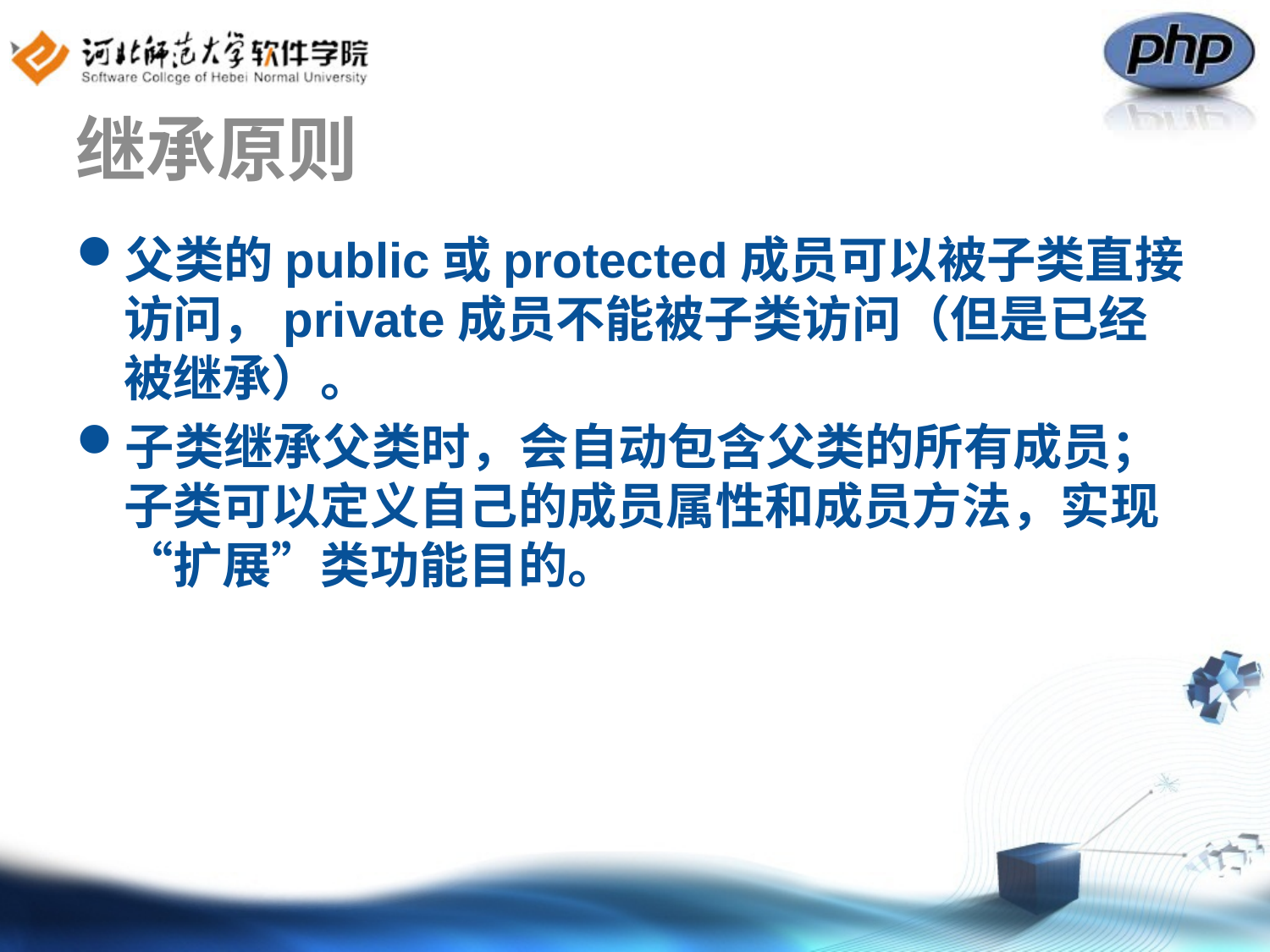

# 继承原则
父类的public或protected成员可以被子类直接访问，private成员不能被子类访问（但是已经被继承）。
子类继承父类时，会自动包含父类的所有成员；子类可以定义自己的成员属性和成员方法，实现“扩展”类功能目的。